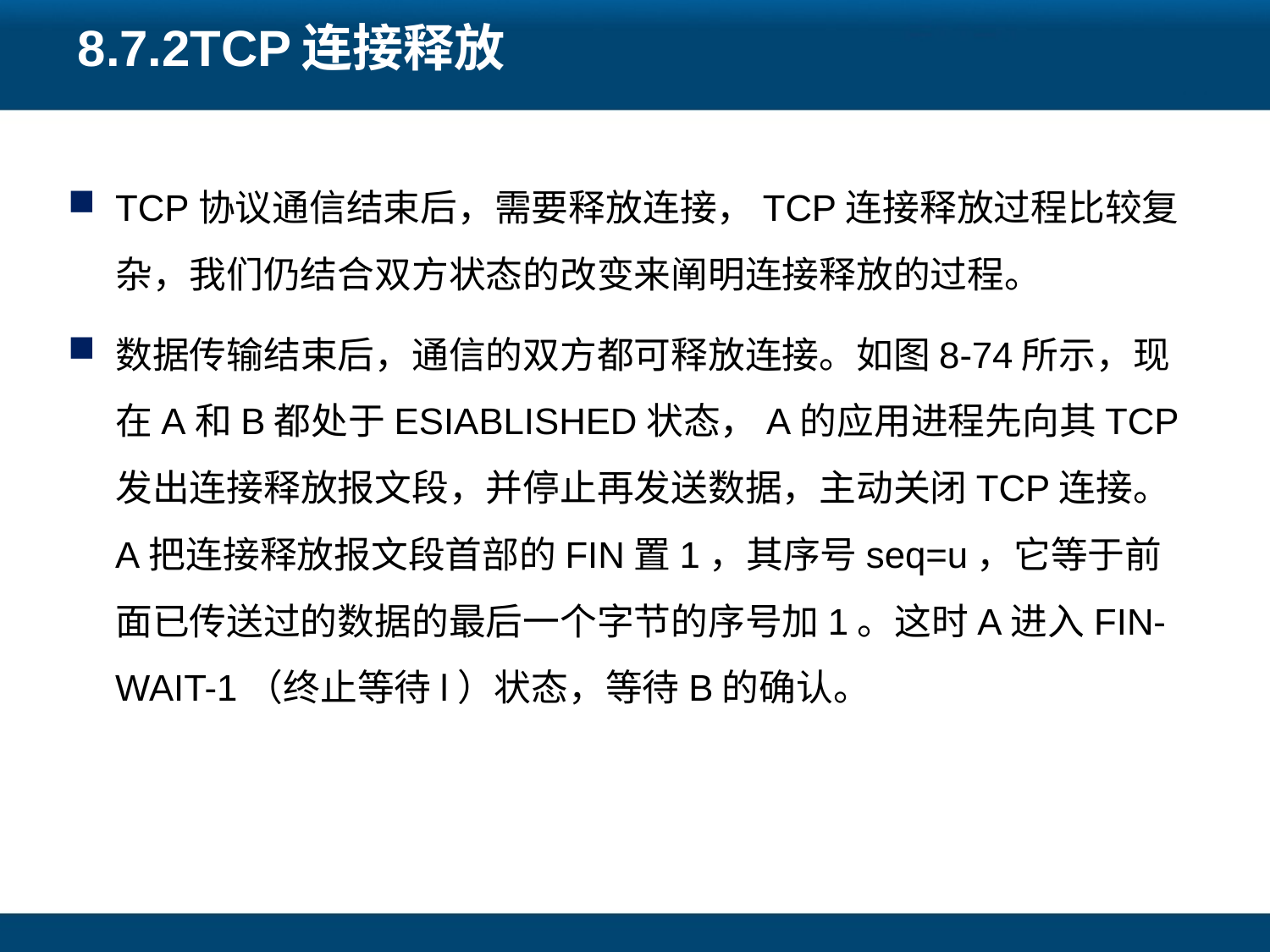

# 8.7.2TCP连接释放
TCP协议通信结束后，需要释放连接，TCP连接释放过程比较复杂，我们仍结合双方状态的改变来阐明连接释放的过程。
数据传输结束后，通信的双方都可释放连接。如图8-74所示，现在A和B都处于ESIABLISHED状态，A的应用进程先向其TCP发出连接释放报文段，并停止再发送数据，主动关闭TCP连接。A把连接释放报文段首部的FIN置1，其序号seq=u，它等于前面已传送过的数据的最后一个字节的序号加1。这时A进入FIN-WAIT-1（终止等待l）状态，等待B的确认。